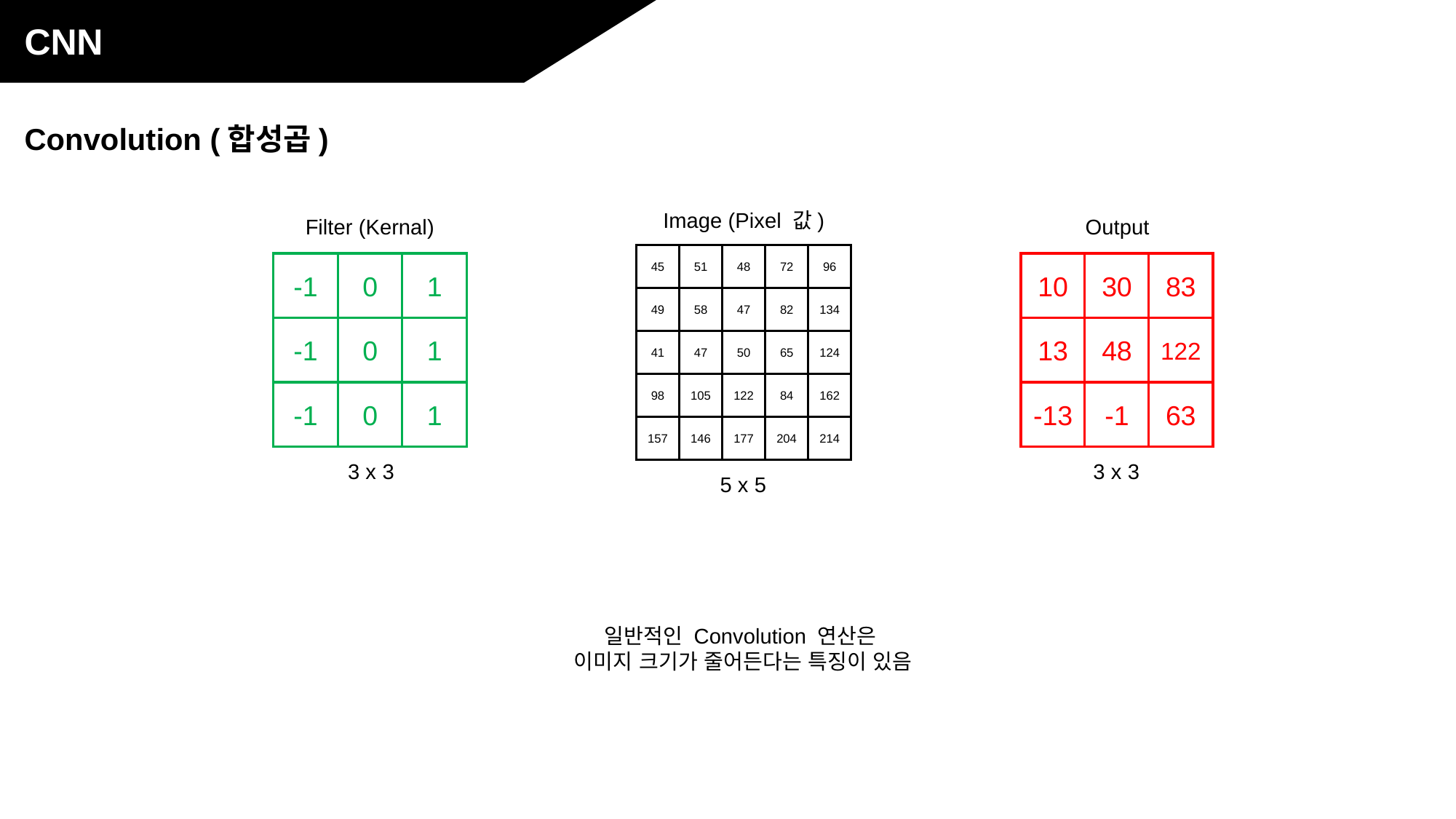

CNN
Convolution (합성곱)
Image (Pixel 값)
Filter (Kernal)
Output
45
51
48
72
96
49
58
47
82
134
41
47
50
65
124
98
105
122
84
162
157
146
177
204
214
-1
0
1
-1
0
1
-1
0
1
10
30
83
13
48
122
-13
-1
63
3 x 3
3 x 3
5 x 5
일반적인 Convolution 연산은
이미지 크기가 줄어든다는 특징이 있음